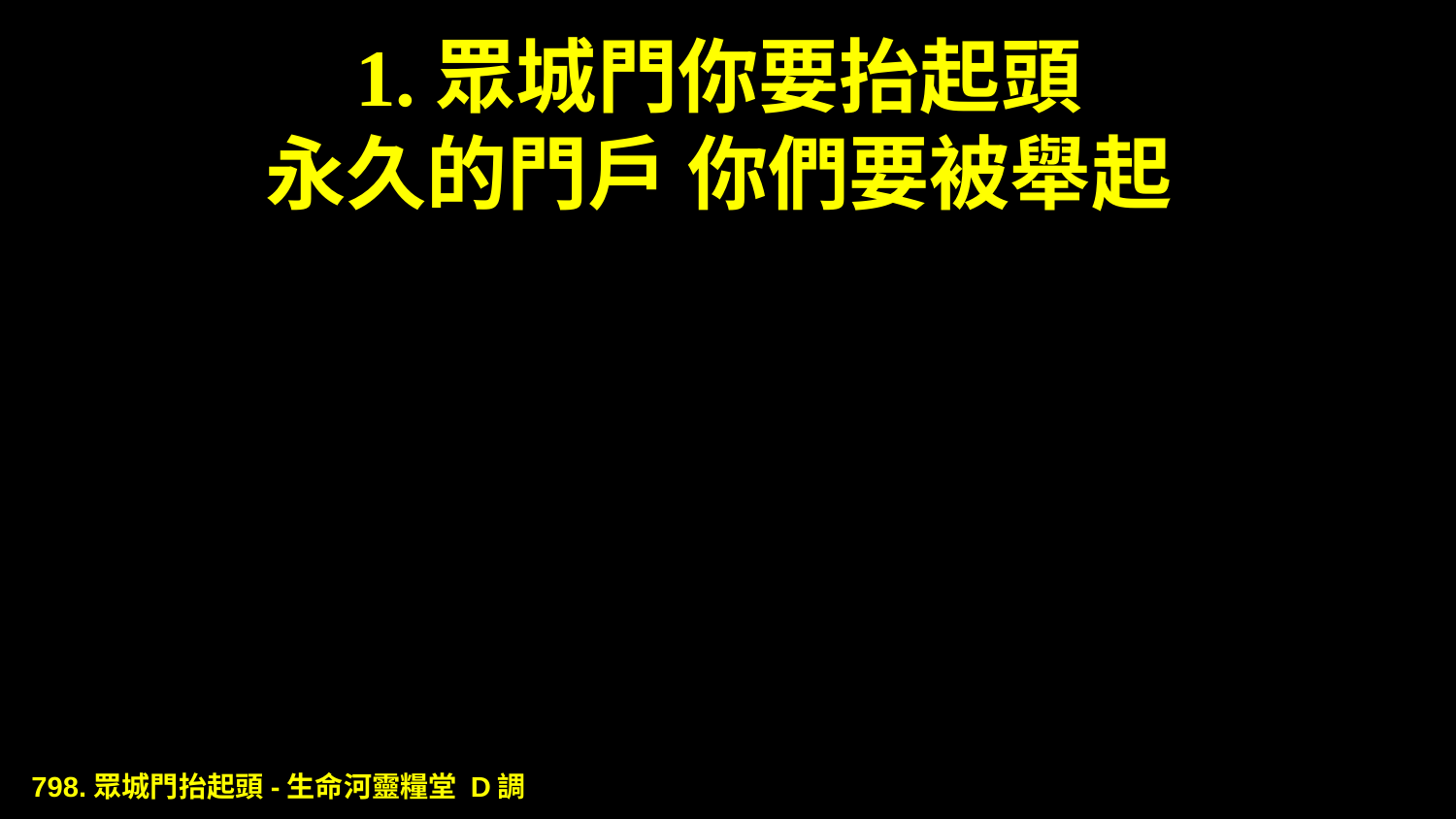

# 1.眾城門你要抬起頭 永久的門戶 你們要被舉起
798.眾城門抬起頭-生命河靈糧堂 D調